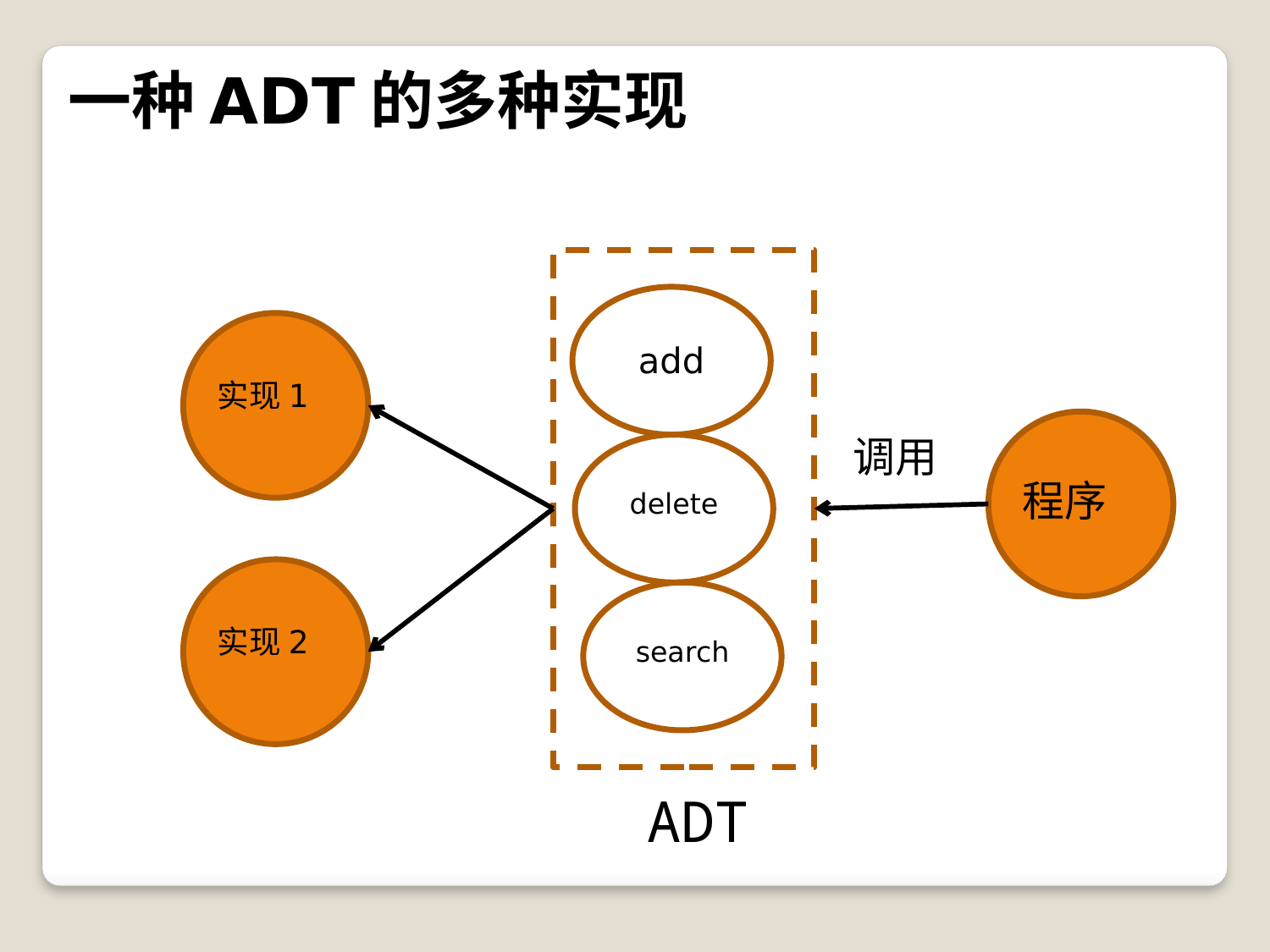

# 一种ADT的多种实现

add

实现1

调用

delete
程序

search
实现2
ADT